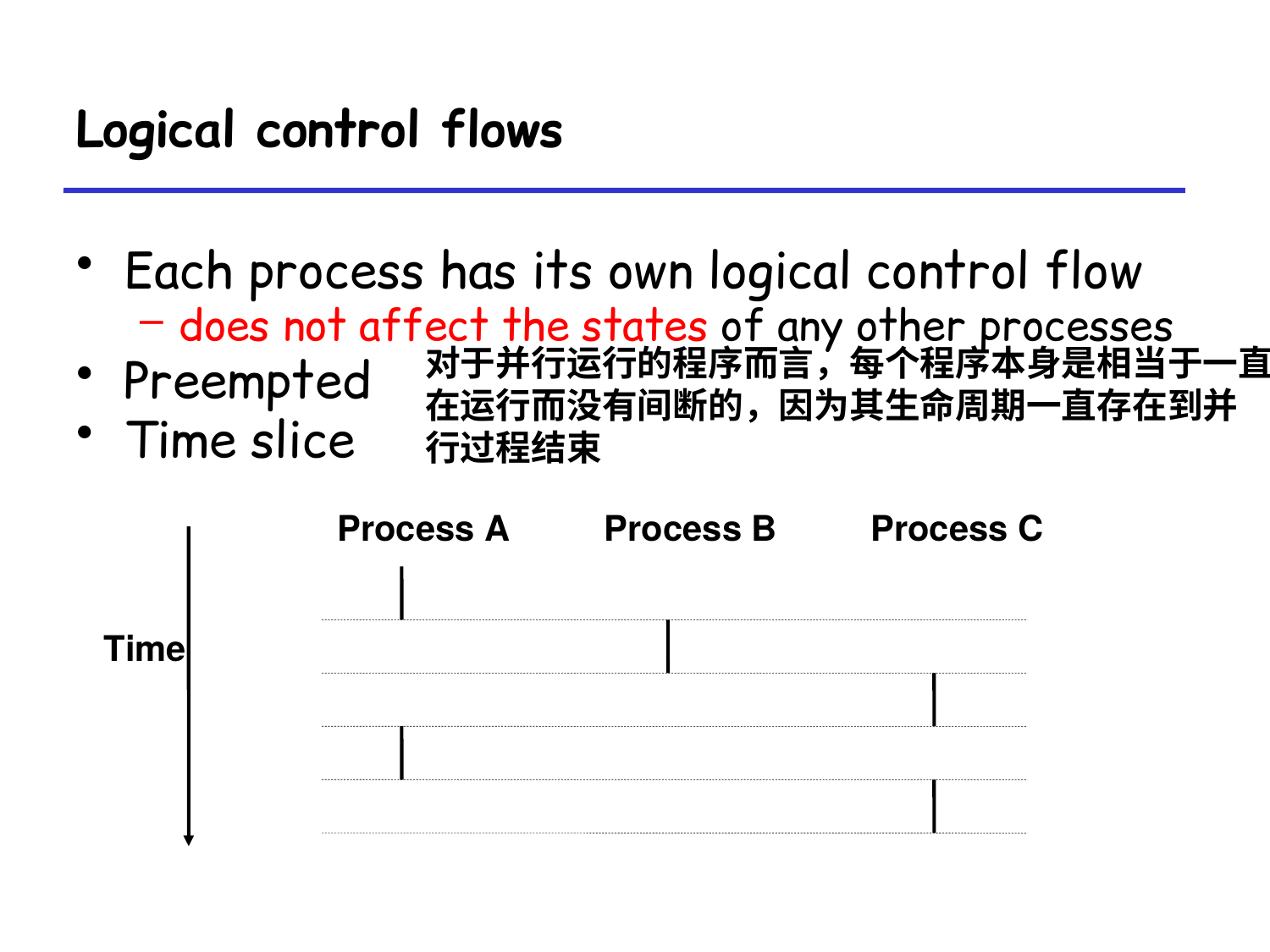

# Logical control flows
Each process has its own logical control flow
does not affect the states of any other processes
Preempted
Time slice
对于并行运行的程序而言，每个程序本身是相当于一直
在运行而没有间断的，因为其生命周期一直存在到并
行过程结束
Process A
Process B
Process C

Time